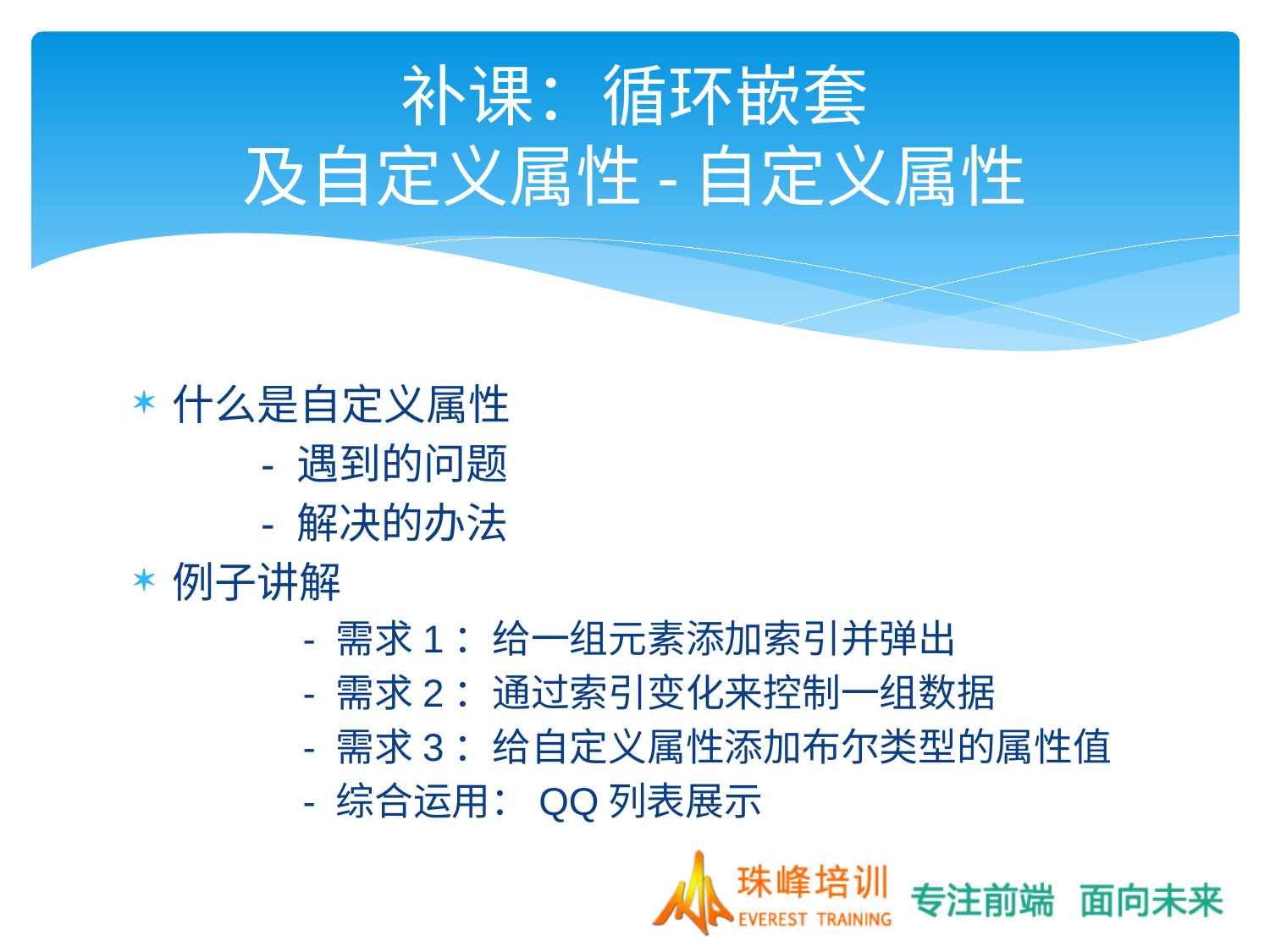

# 补课：循环嵌套 及自定义属性-自定义属性
什么是自定义属性
	- 遇到的问题
	- 解决的办法
例子讲解
	- 需求1：给一组元素添加索引并弹出
	- 需求2：通过索引变化来控制一组数据
	- 需求3：给自定义属性添加布尔类型的属性值
	- 综合运用：QQ列表展示